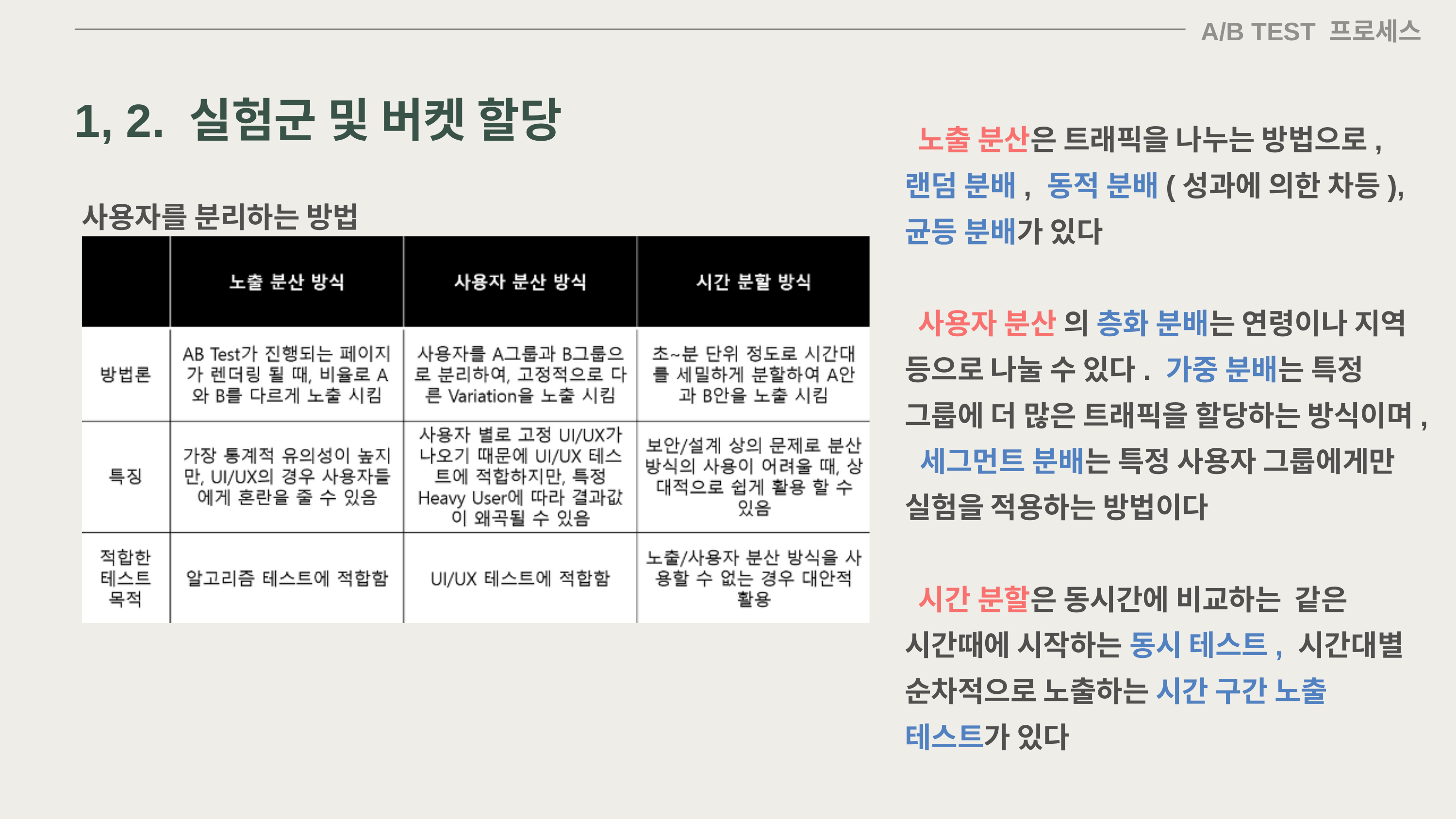

A/B TEST 프로세스

1, 2. 실험군 및 버켓 할당
 노출 분산은 트래픽을 나누는 방법으로, 랜덤 분배, 동적 분배(성과에 의한 차등), 균등 분배가 있다

 사용자 분산 의 층화 분배는 연령이나 지역 등으로 나눌 수 있다. 가중 분배는 특정 그룹에 더 많은 트래픽을 할당하는 방식이며, 세그먼트 분배는 특정 사용자 그룹에게만 실험을 적용하는 방법이다

 시간 분할은 동시간에 비교하는  같은 시간때에 시작하는 동시 테스트, 시간대별 순차적으로 노출하는 시간 구간 노출 테스트가 있다

사용자를 분리하는 방법